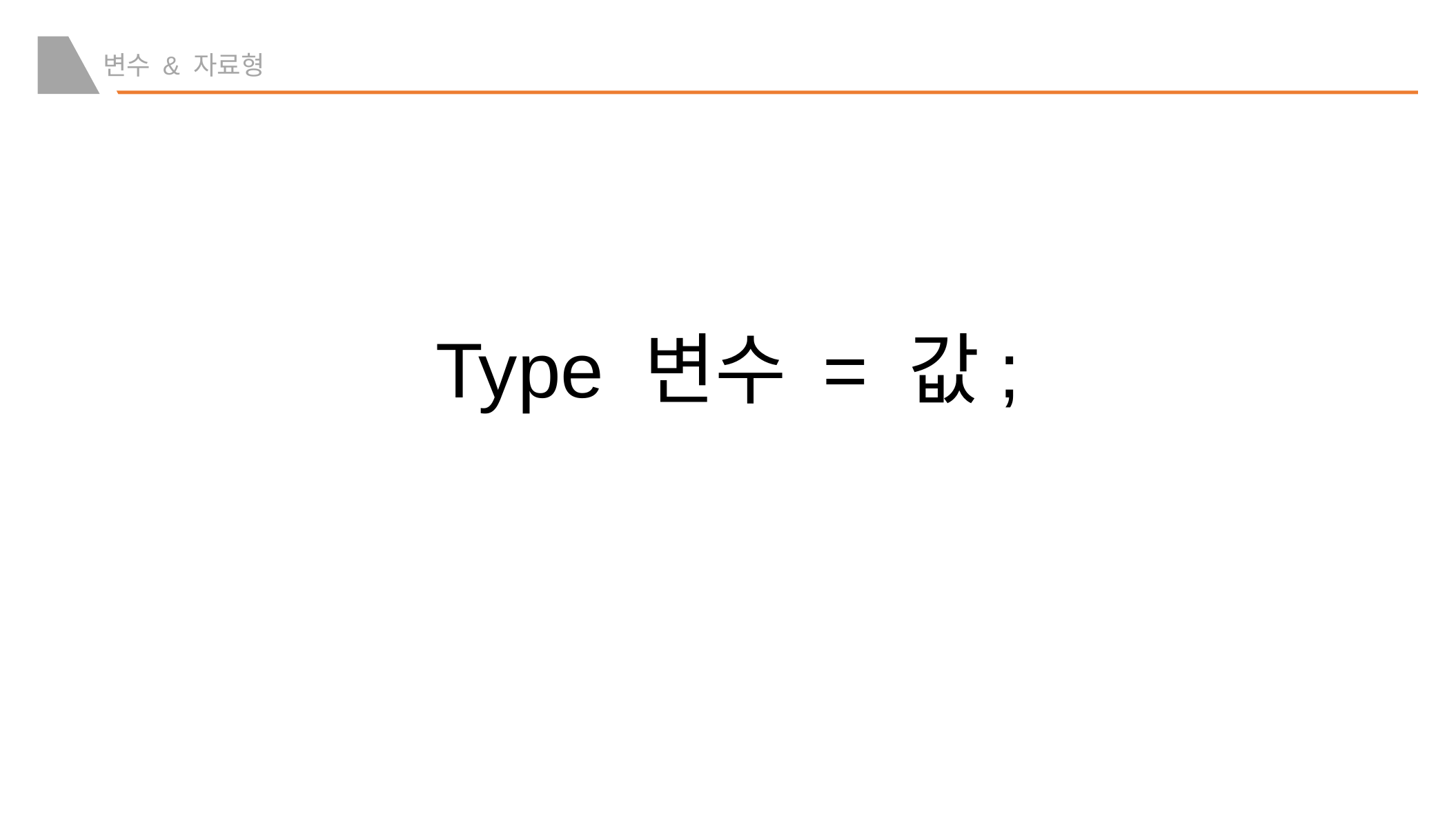

변수 & 자료형

Type 변수 = 값;